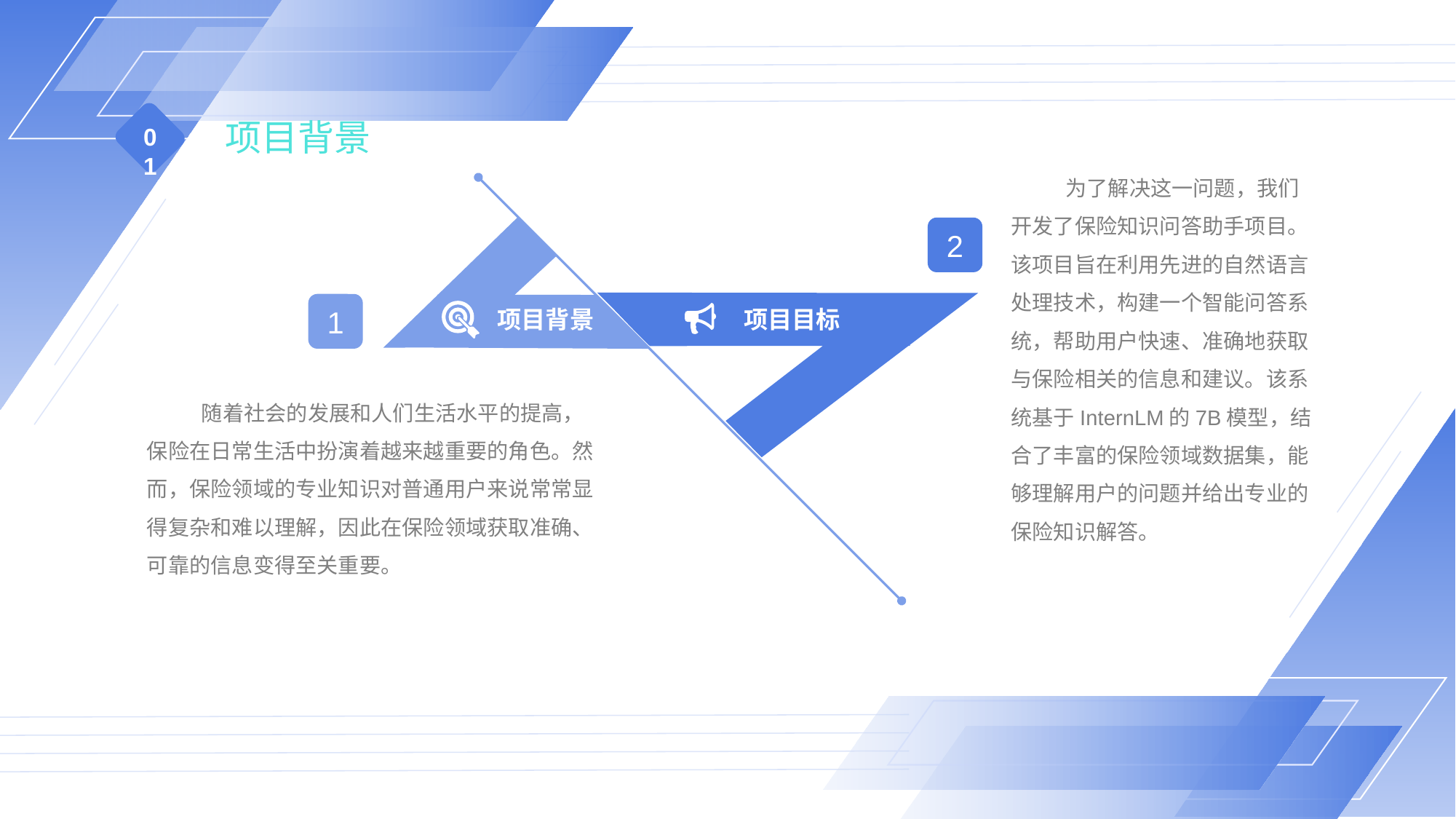

项目背景

01
为了解决这一问题，我们开发了保险知识问答助手项目。该项目旨在利用先进的自然语言处理技术，构建一个智能问答系统，帮助用户快速、准确地获取与保险相关的信息和建议。该系统基于InternLM的7B模型，结合了丰富的保险领域数据集，能够理解用户的问题并给出专业的保险知识解答。

2

1
项目背景
项目目标

随着社会的发展和人们生活水平的提高，保险在日常生活中扮演着越来越重要的角色。然而，保险领域的专业知识对普通用户来说常常显得复杂和难以理解，因此在保险领域获取准确、可靠的信息变得至关重要。